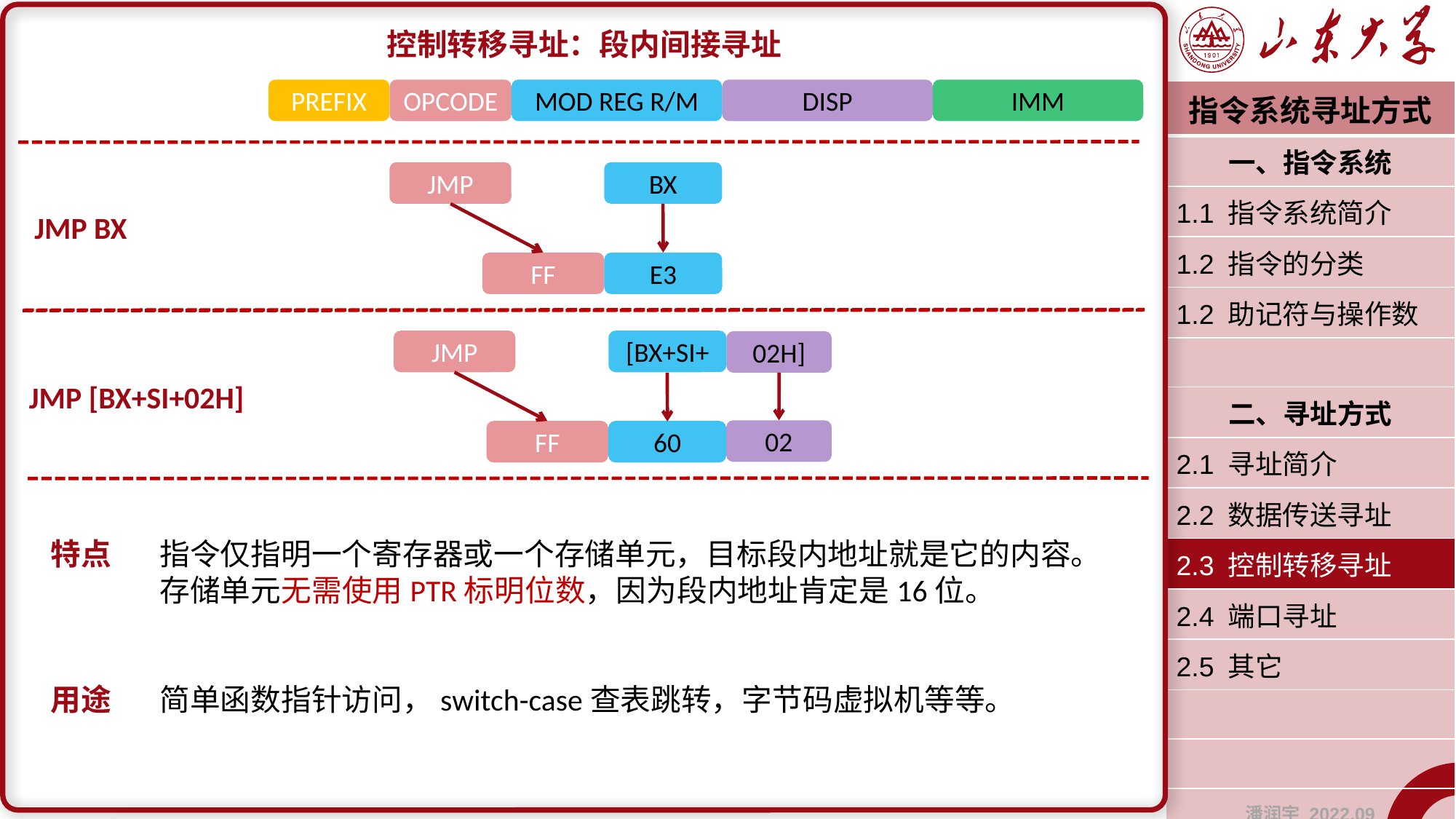

控制转移寻址：段内间接寻址

特点	指令仅指明一个寄存器或一个存储单元，目标段内地址就是它的内容。
	存储单元无需使用PTR标明位数，因为段内地址肯定是16位。

用途	简单函数指针访问，switch-case查表跳转，字节码虚拟机等等。
PREFIX
OPCODE
MOD REG R/M
DISP
IMM
| 指令系统寻址方式 |
| --- |
| 一、指令系统 |
| 1.1 指令系统简介 |
| 1.2 指令的分类 |
| 1.2 助记符与操作数 |
|  |
| 二、寻址方式 |
| 2.1 寻址简介 |
| 2.2 数据传送寻址 |
| 2.3 控制转移寻址 |
| 2.4 端口寻址 |
| 2.5 其它 |
|  |
|  |
| 潘润宇 2022.09 |
JMP
BX
JMP BX
FF
E3
JMP
[BX+SI+
02H]
JMP [BX+SI+02H]
02
FF
60